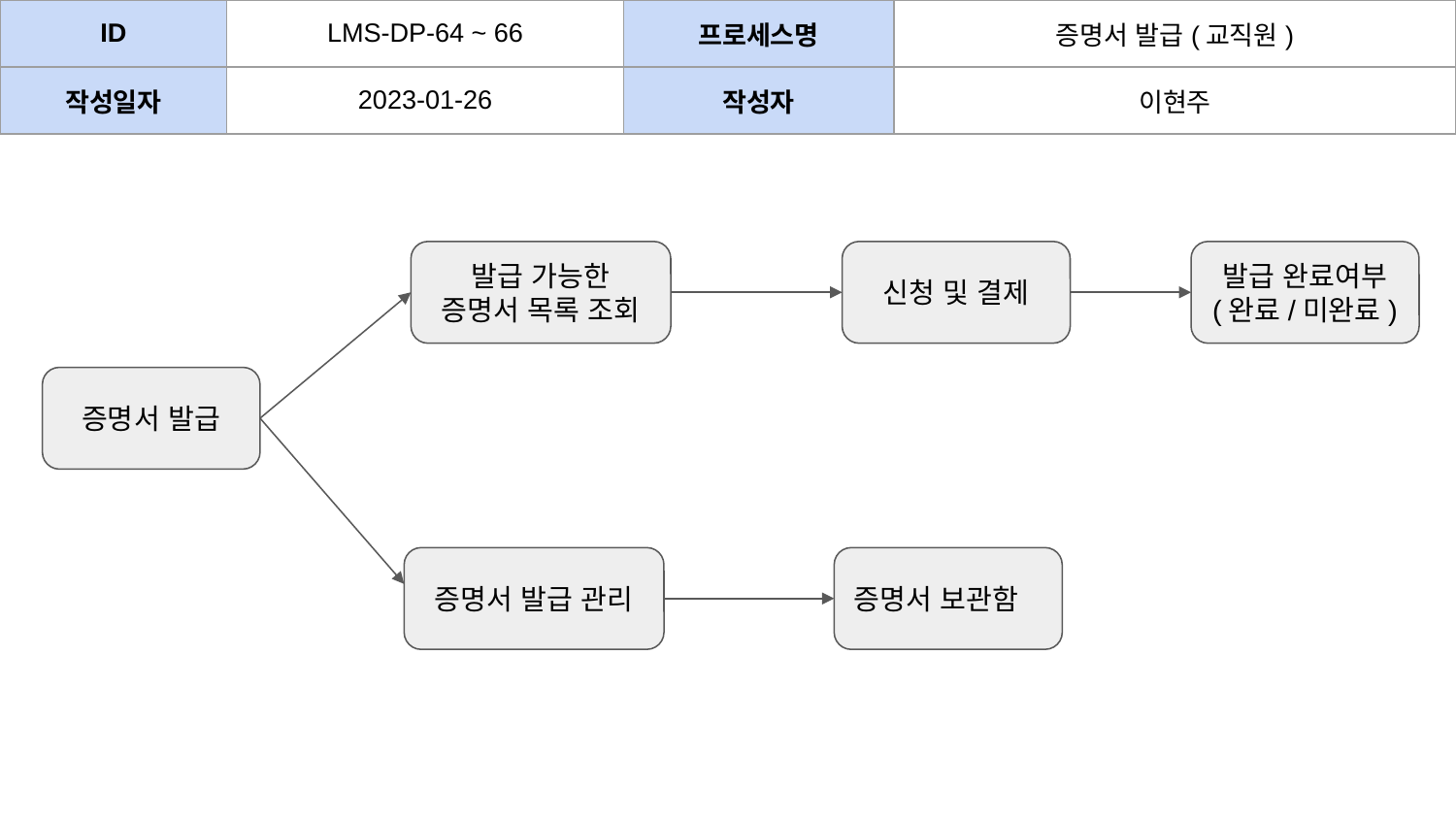

| ID | LMS-DP-64 ~ 66 | 프로세스명 | 증명서 발급(교직원) |  |  |
| --- | --- | --- | --- | --- | --- |
| 작성일자 | 2023-01-26 | 작성자 | 이현주 |  |  |
발급 가능한 증명서 목록 조회
신청 및 결제
발급 완료여부
(완료/미완료)
증명서 발급
증명서 발급 관리
증명서 보관함